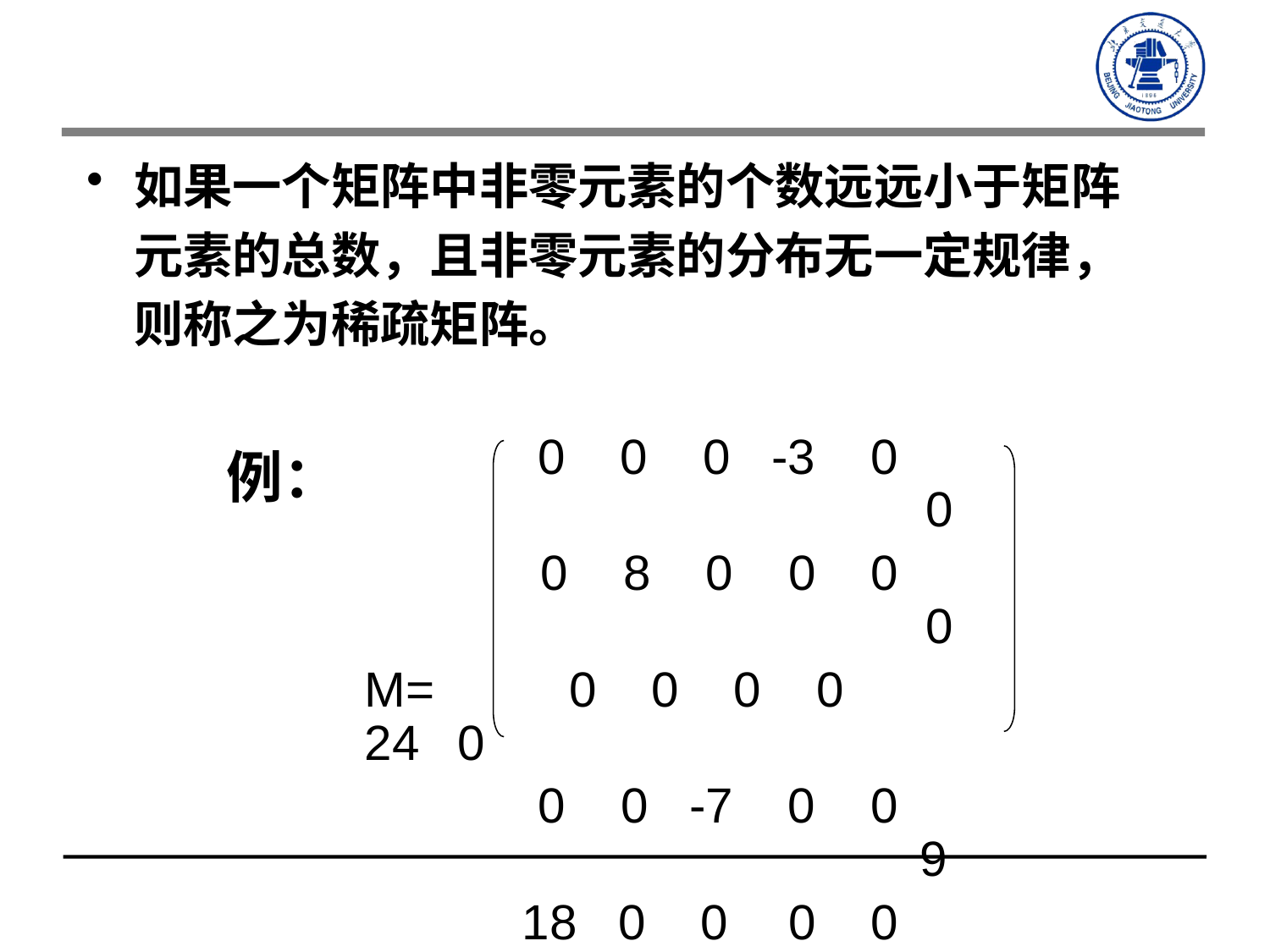

如果一个矩阵中非零元素的个数远远小于矩阵元素的总数，且非零元素的分布无一定规律，则称之为稀疏矩阵。
            0    0    0   -3    0     0
                                      0      8       0    0    0     0
M=                               0       0    0    0    24     0
            0    0   -7    0    0        9
           18   0    0      0    0     0
例：